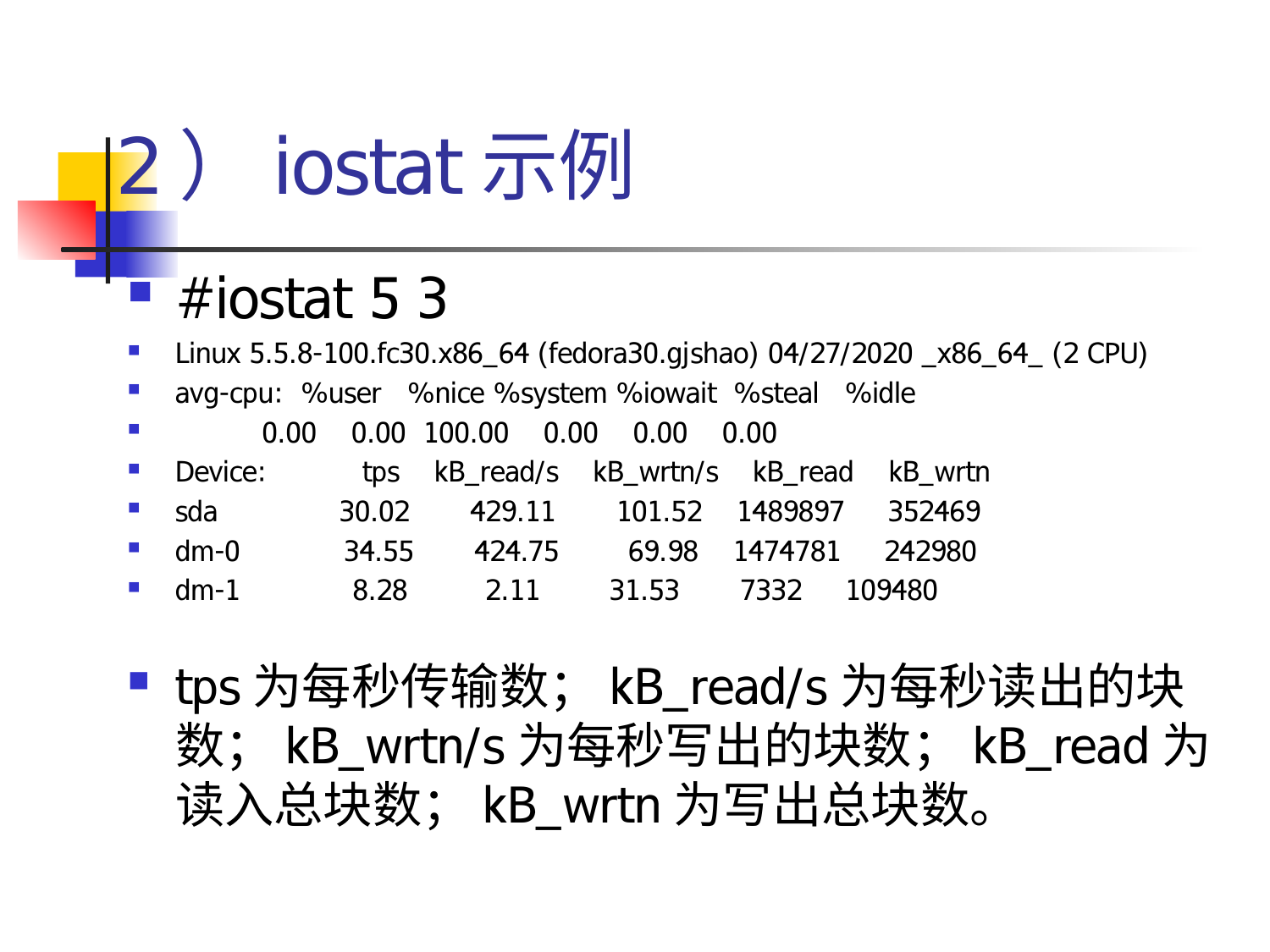

# 2）iostat示例
#iostat 5 3
Linux 5.5.8-100.fc30.x86_64 (fedora30.gjshao) 04/27/2020 _x86_64_ (2 CPU)
avg-cpu:  %user   %nice %system %iowait  %steal   %idle
          0.00    0.00  100.00    0.00    0.00    0.00
Device:           tps    kB_read/s    kB_wrtn/s    kB_read    kB_wrtn
sda              30.02       429.11       101.52    1489897     352469
dm-0            34.55       424.75        69.98    1474781     242980
dm-1             8.28         2.11        31.53       7332     109480

tps为每秒传输数；kB_read/s为每秒读出的块数；kB_wrtn/s为每秒写出的块数；kB_read为读入总块数；kB_wrtn为写出总块数。